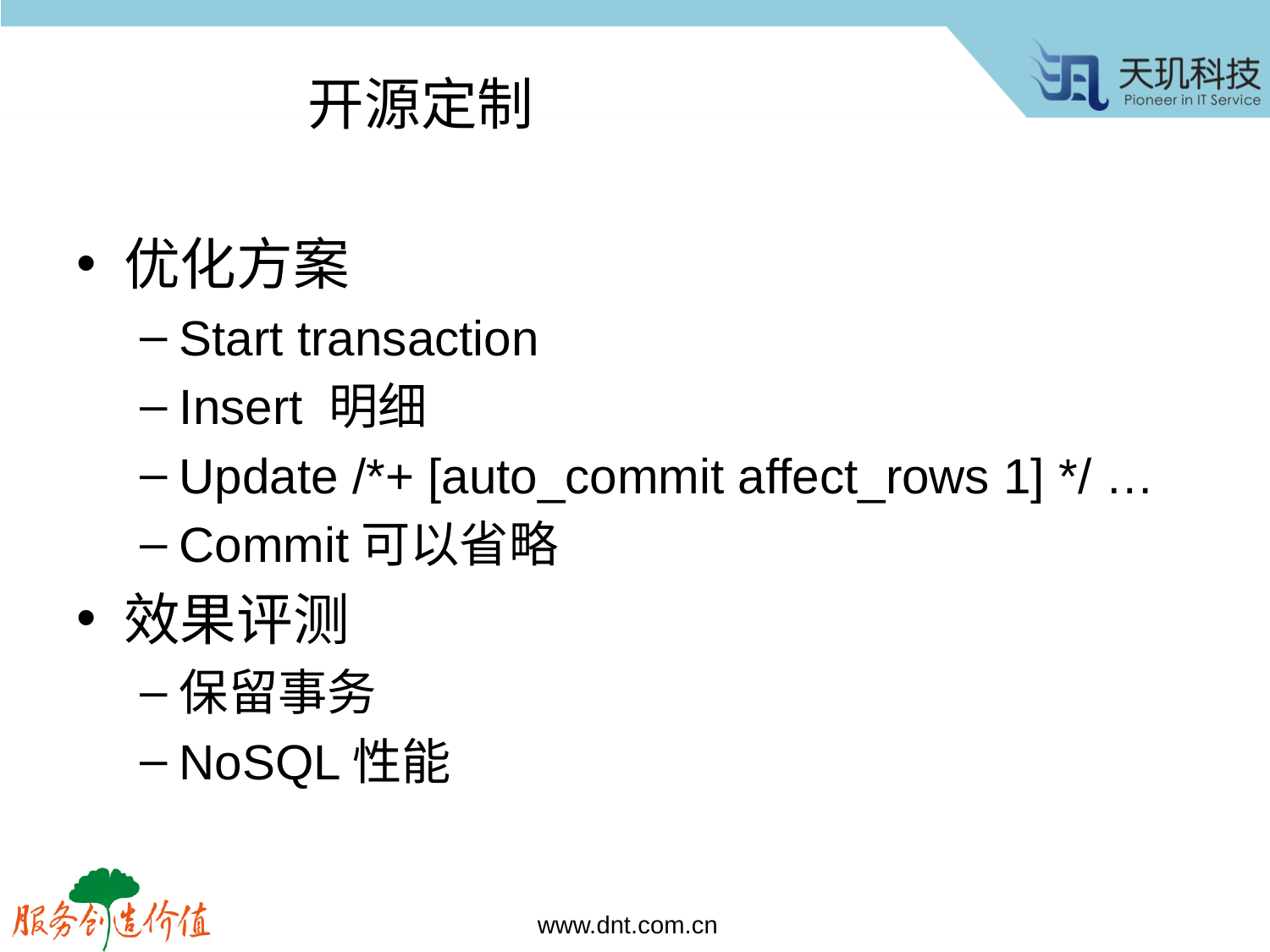

# 开源定制
优化方案
Start transaction
Insert 明细
Update /*+ [auto_commit affect_rows 1] */ …
Commit可以省略
效果评测
保留事务
NoSQL性能